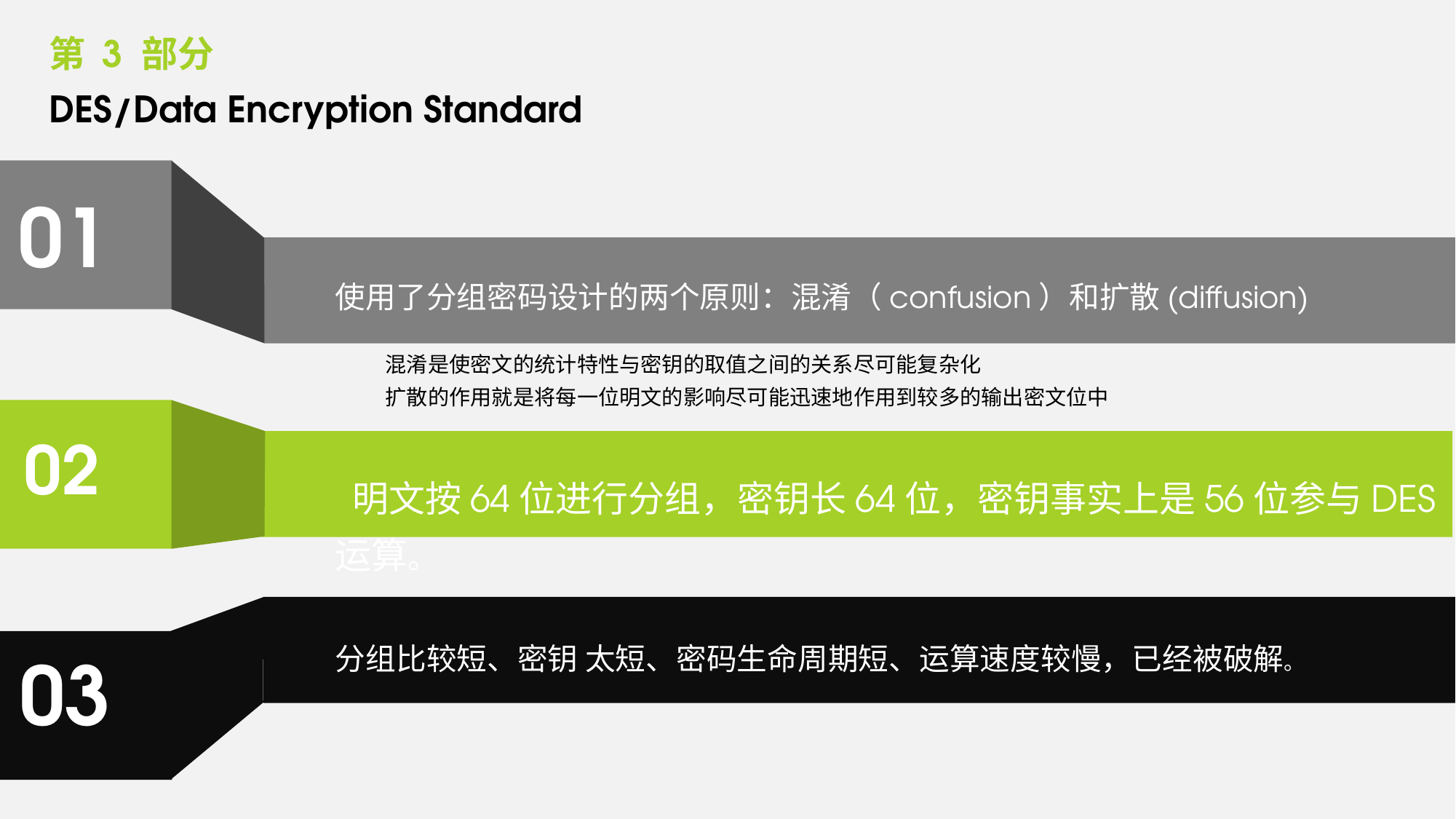

第 3 部分
DES/Data Encryption Standard

01

使用了分组密码设计的两个原则：混淆（confusion）和扩散(diffusion)

混淆是使密文的统计特性与密钥的取值之间的关系尽可能复杂化
扩散的作用就是将每一位明文的影响尽可能迅速地作用到较多的输出密文位中

02

 明文按64位进行分组，密钥长64位，密钥事实上是56位参与DES运算。

分组比较短、密钥 太短、密码生命周期短、运算速度较慢，已经被破解。

03